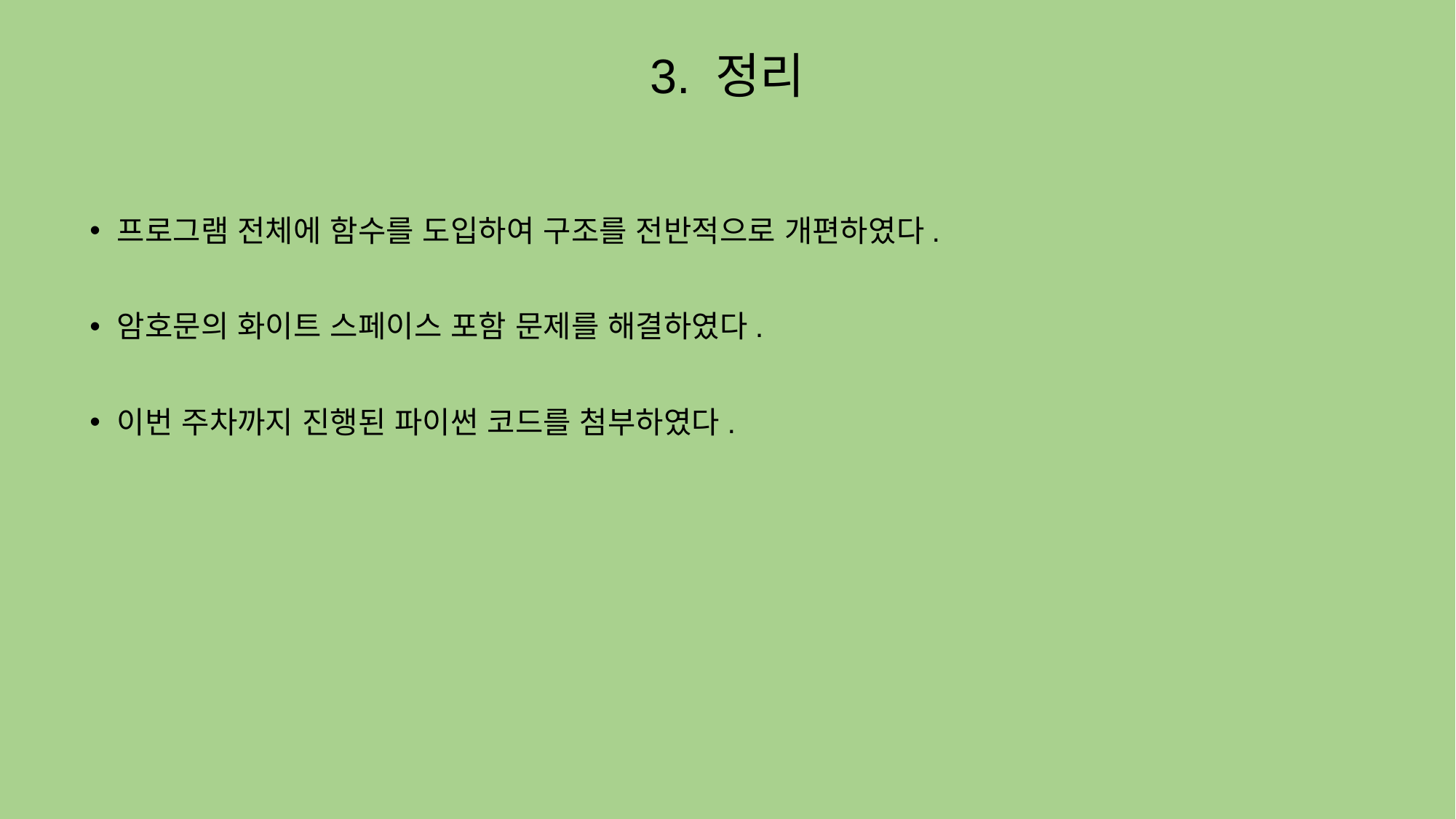

# 3. 정리

프로그램 전체에 함수를 도입하여 구조를 전반적으로 개편하였다.

암호문의 화이트 스페이스 포함 문제를 해결하였다.

이번 주차까지 진행된 파이썬 코드를 첨부하였다.